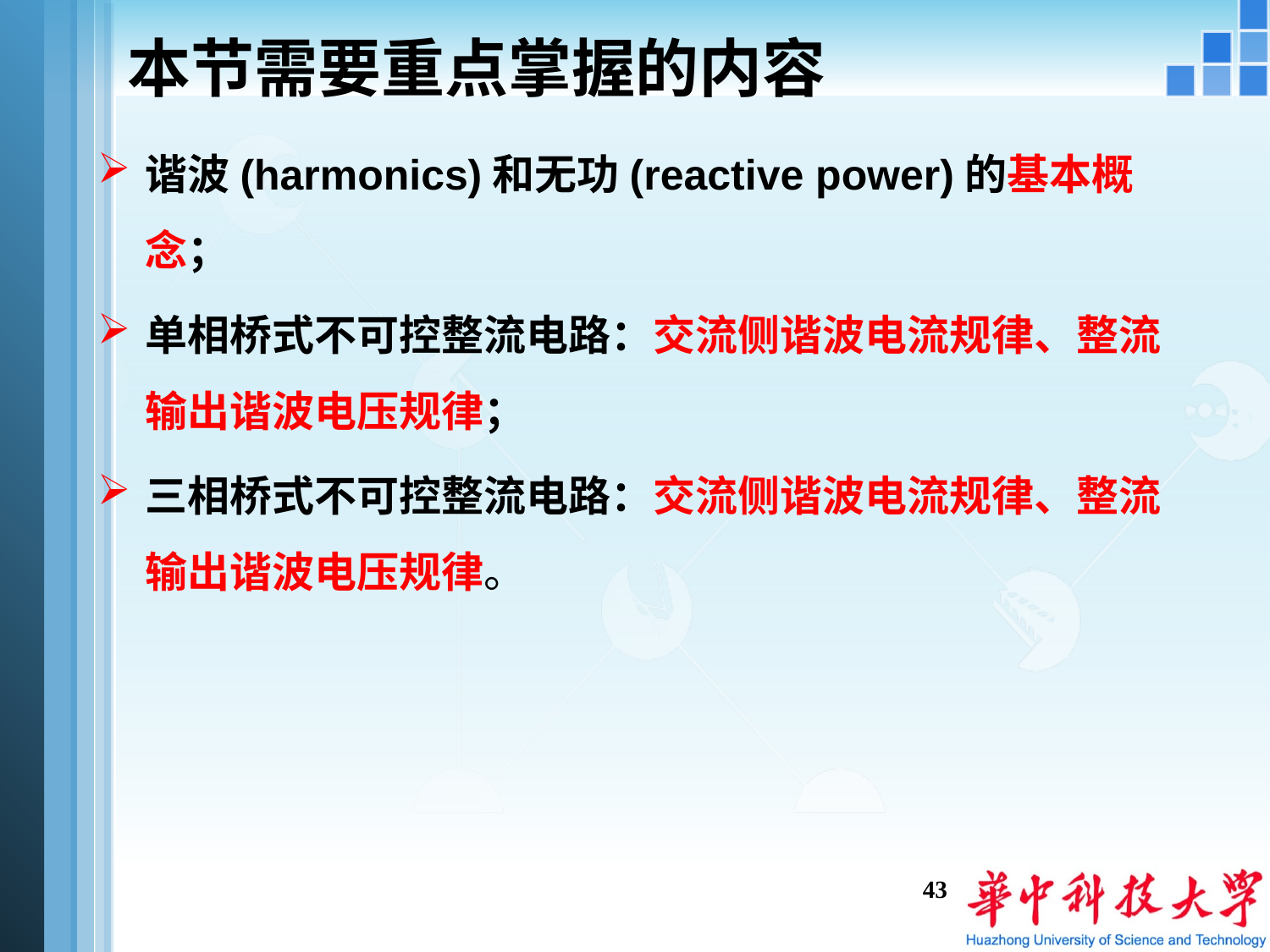

# 本节需要重点掌握的内容
谐波(harmonics)和无功(reactive power)的基本概念；
单相桥式不可控整流电路：交流侧谐波电流规律、整流输出谐波电压规律；
三相桥式不可控整流电路：交流侧谐波电流规律、整流输出谐波电压规律。

43